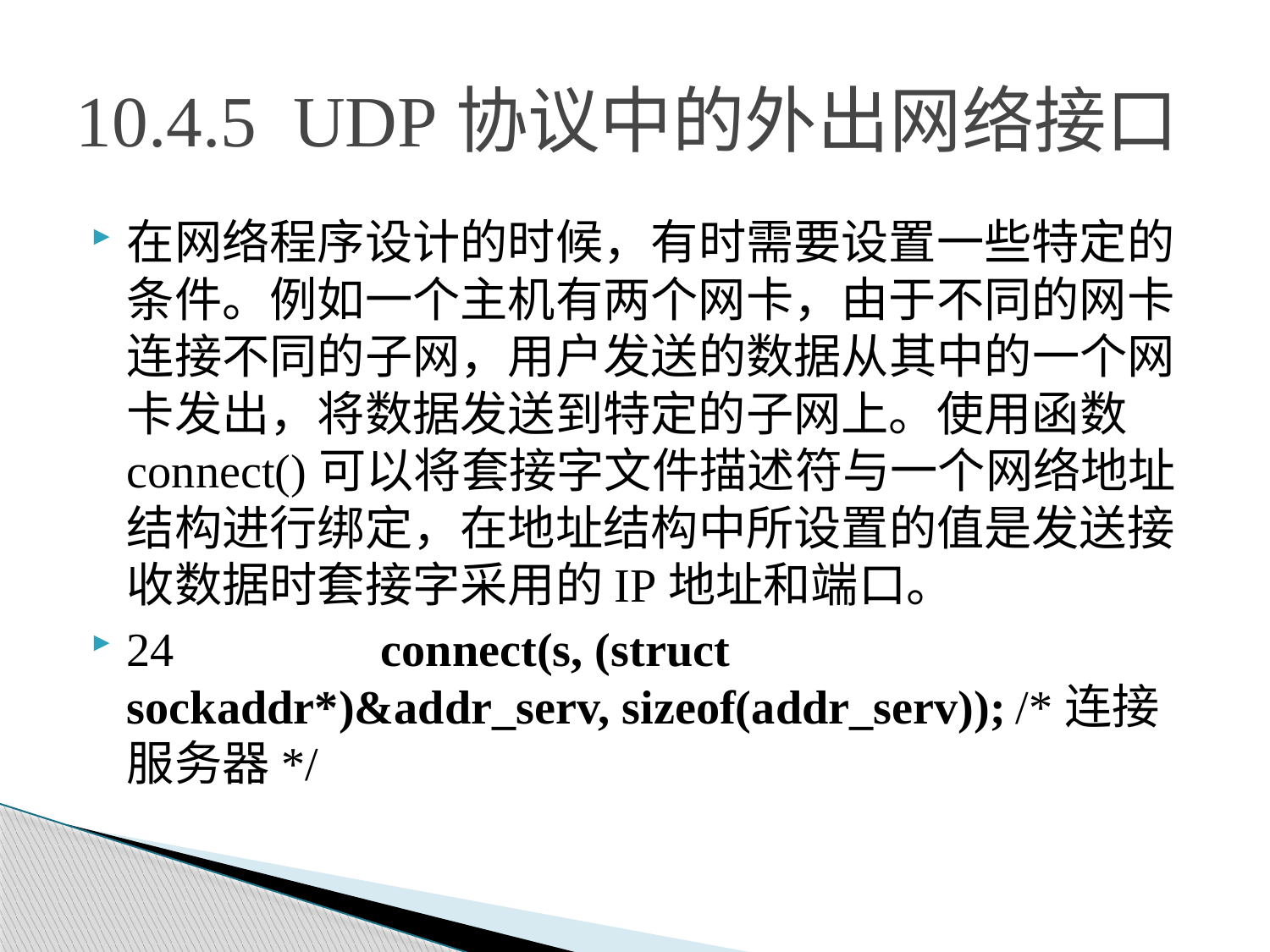

# 10.4.5  UDP协议中的外出网络接口
在网络程序设计的时候，有时需要设置一些特定的条件。例如一个主机有两个网卡，由于不同的网卡连接不同的子网，用户发送的数据从其中的一个网卡发出，将数据发送到特定的子网上。使用函数connect()可以将套接字文件描述符与一个网络地址结构进行绑定，在地址结构中所设置的值是发送接收数据时套接字采用的IP地址和端口。
24		connect(s, (struct sockaddr*)&addr_serv, sizeof(addr_serv));	/*连接服务器*/